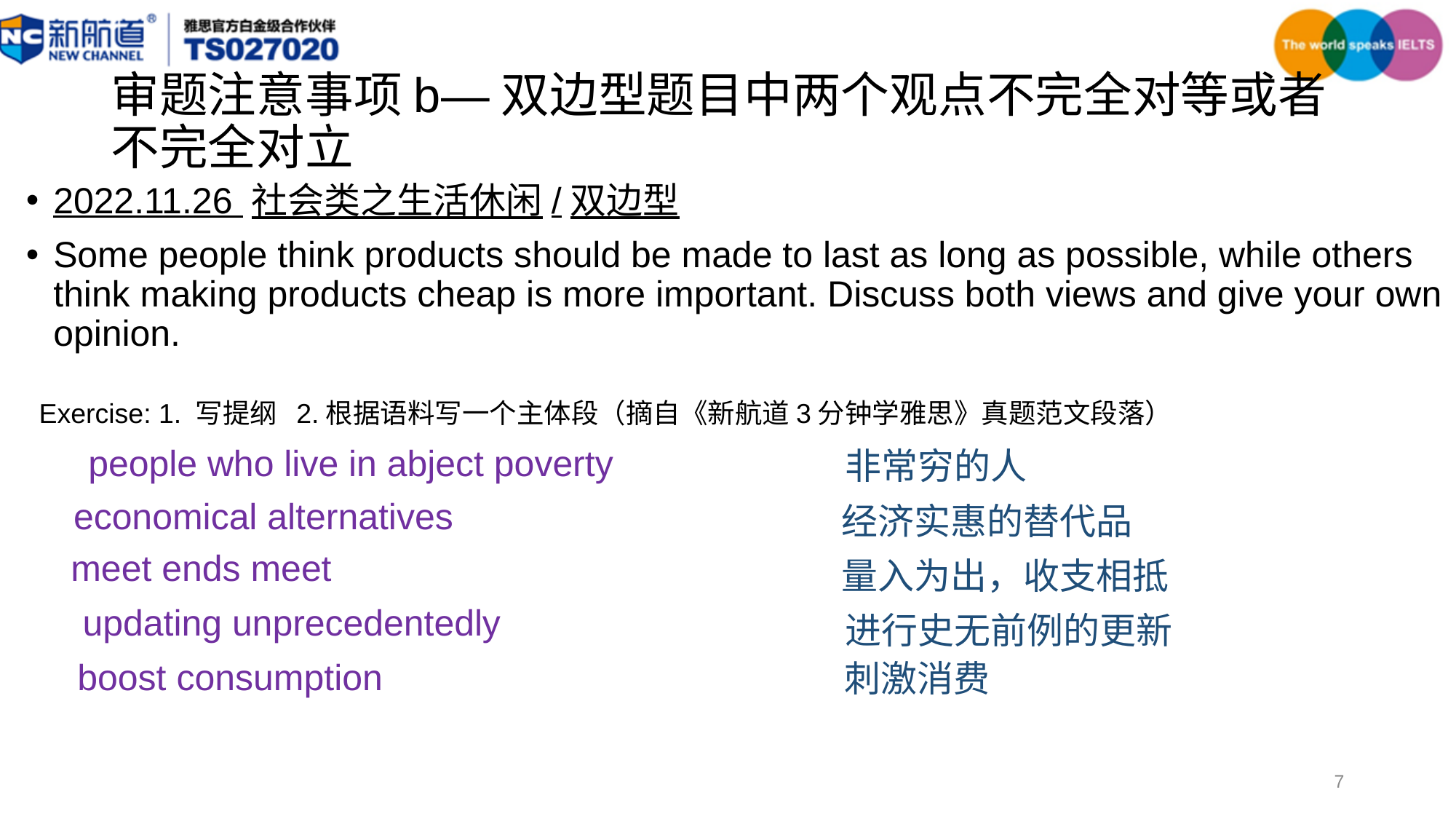

# 审题注意事项b—双边型题目中两个观点不完全对等或者不完全对立
2022.11.26 社会类之生活休闲/双边型
Some people think products should be made to last as long as possible, while others think making products cheap is more important. Discuss both views and give your own opinion.

Exercise: 1. 写提纲  2.根据语料写一个主体段（摘自《新航道3分钟学雅思》真题范文段落）
people who live in abject poverty
非常穷的人
economical alternatives
经济实惠的替代品
meet ends meet
量入为出，收支相抵
updating unprecedentedly
进行史无前例的更新
boost consumption
刺激消费
7